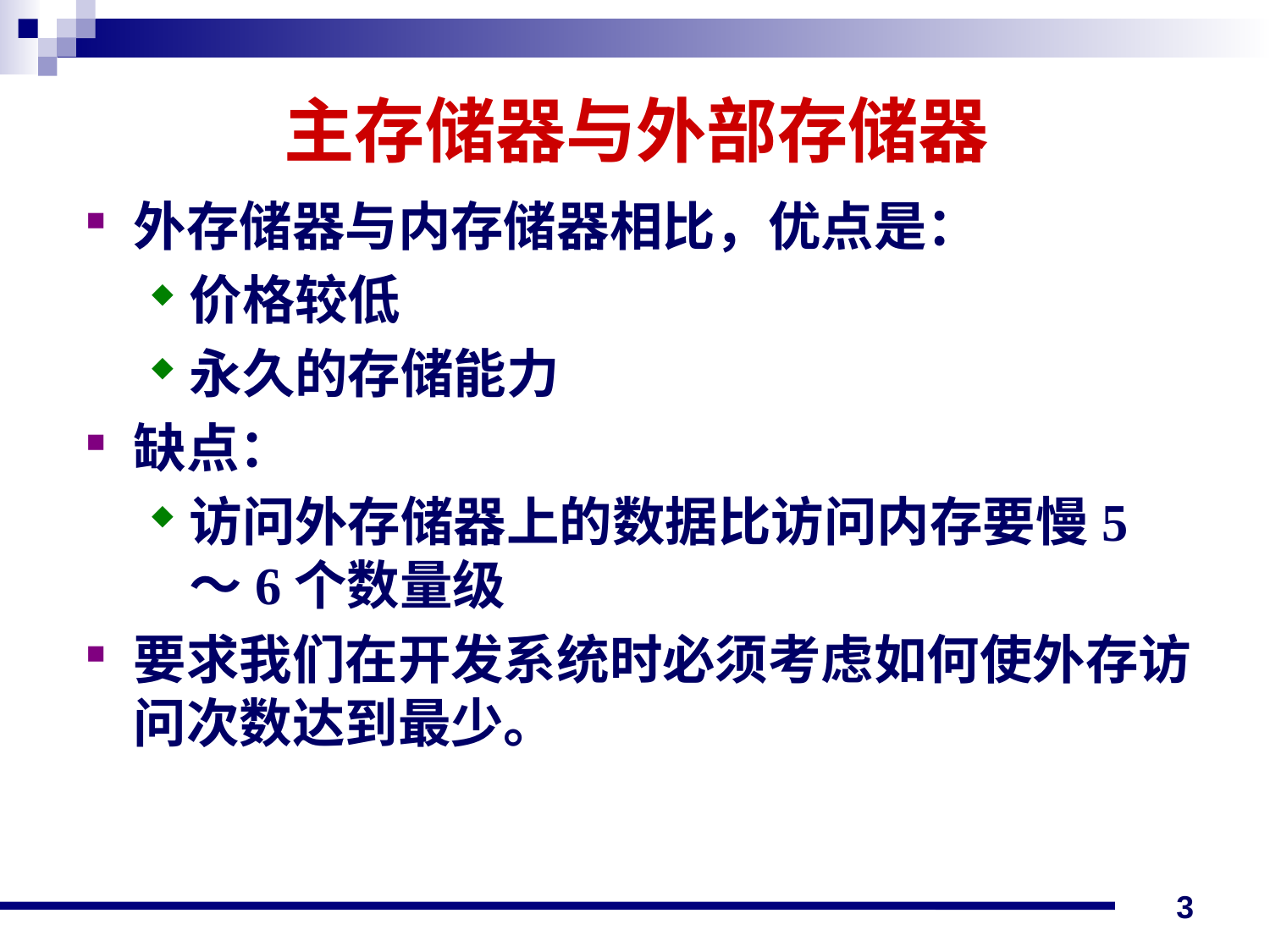

# 主存储器与外部存储器
外存储器与内存储器相比，优点是：
价格较低
永久的存储能力
缺点：
访问外存储器上的数据比访问内存要慢5～6个数量级
要求我们在开发系统时必须考虑如何使外存访问次数达到最少。
3